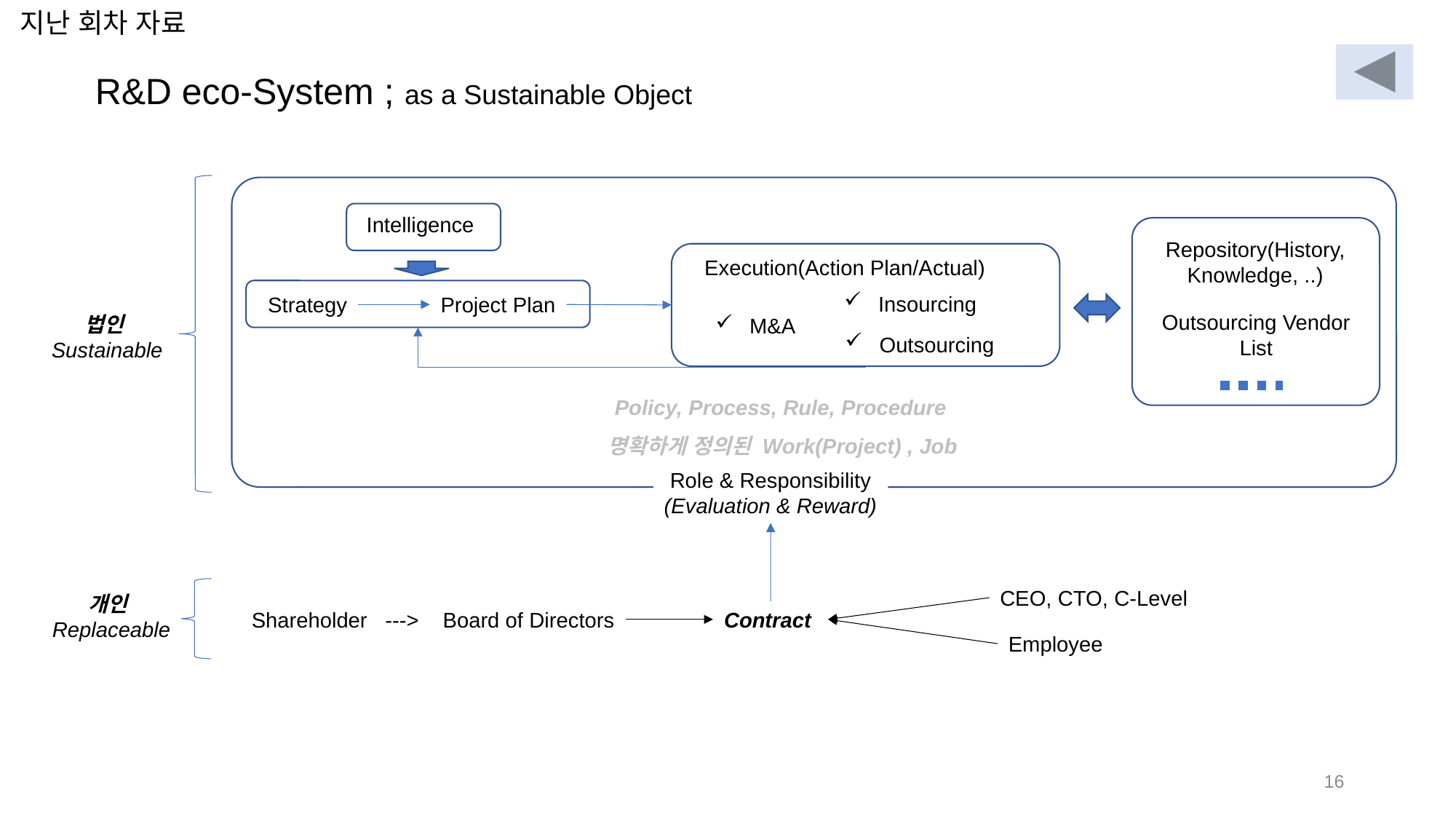

지난 회차 자료

R&D eco-System ; as a Sustainable Object

Intelligence

Repository(History, Knowledge, ..)

Execution(Action Plan/Actual)

Insourcing
Strategy
Project Plan

Outsourcing Vendor List
법인
 Sustainable
M&A
Outsourcing
Policy, Process, Rule, Procedure
명확하게 정의된 Work(Project) , Job
Role & Responsibility
(Evaluation & Reward)

CEO, CTO, C-Level
개인
 Replaceable
Shareholder   --->    Board of Directors
Contract
Employee
16